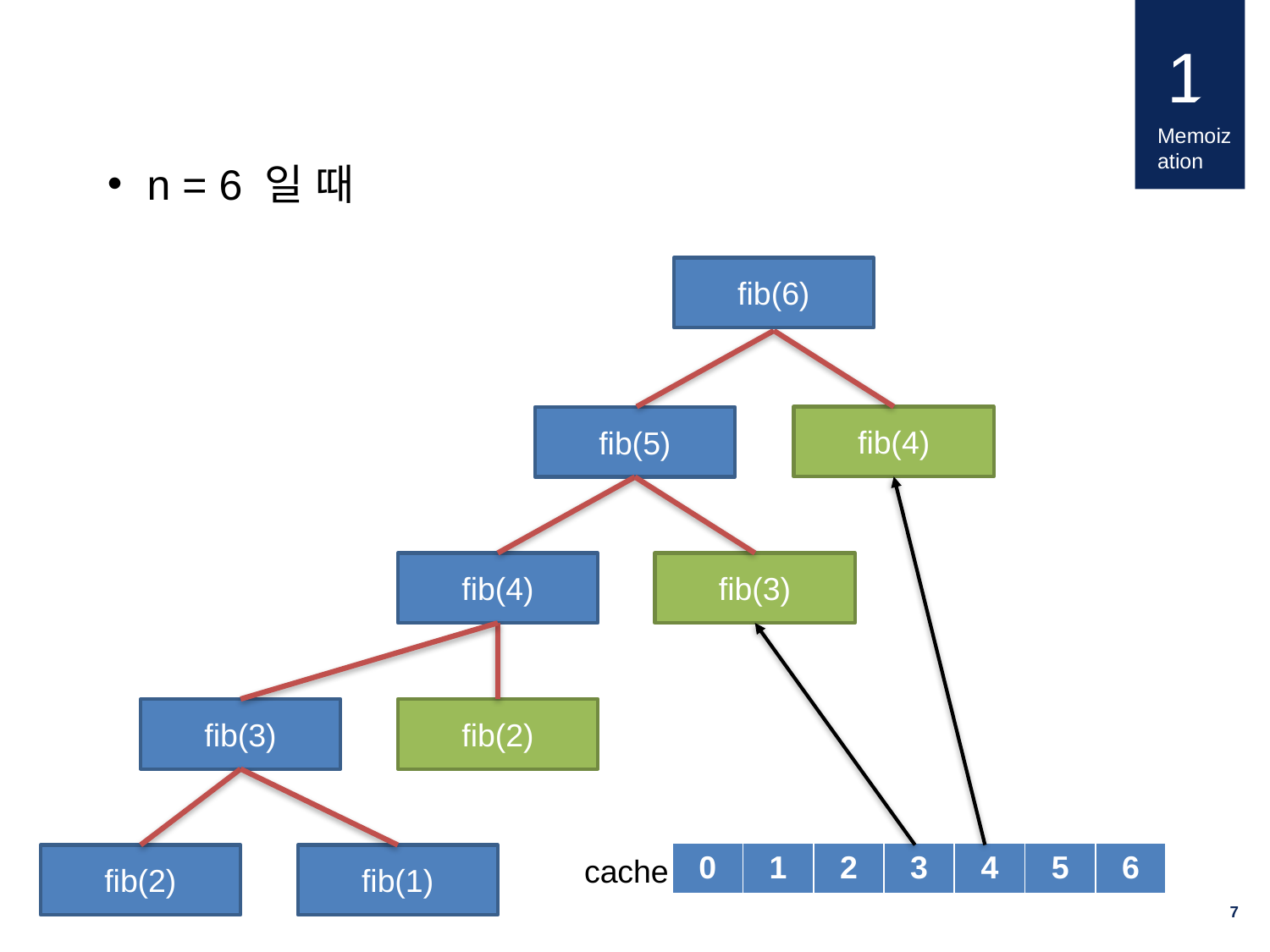

1

Memoization
n = 6 일 때

fib(6)
fib(4)
fib(5)
fib(4)
fib(3)
fib(3)
fib(2)
| 0 | 1 | 2 | 3 | 4 | 5 | 6 |
| --- | --- | --- | --- | --- | --- | --- |
fib(2)
fib(1)
cache
7